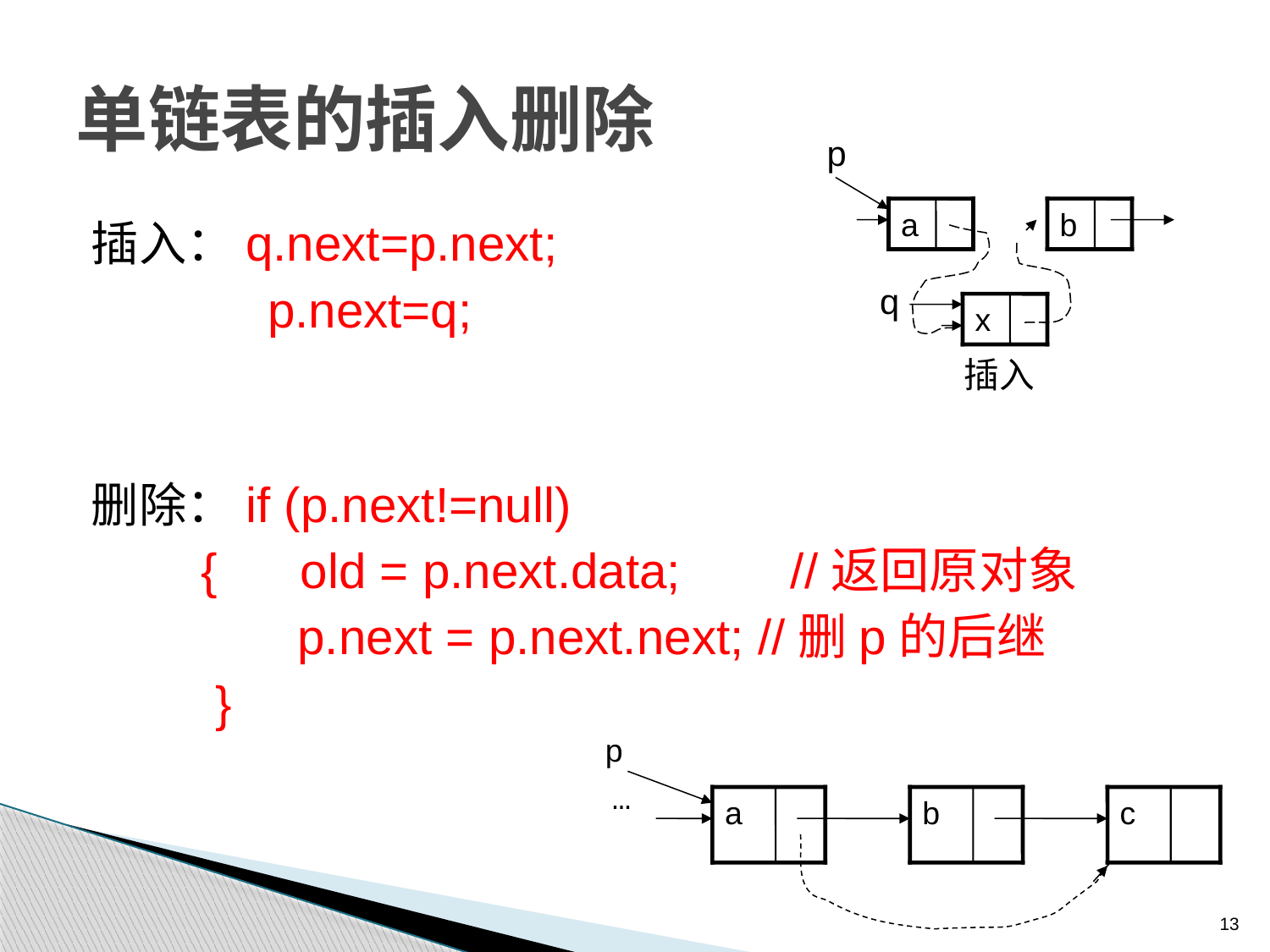

# 单链表的插入删除
p

a

b

q
x

插入

插入：q.next=p.next;
    	 p.next=q;

删除：if (p.next!=null)
        {      old = p.next.data;        //返回原对象
               p.next = p.next.next; //删p的后继
         }
p
…

a

b

c

13